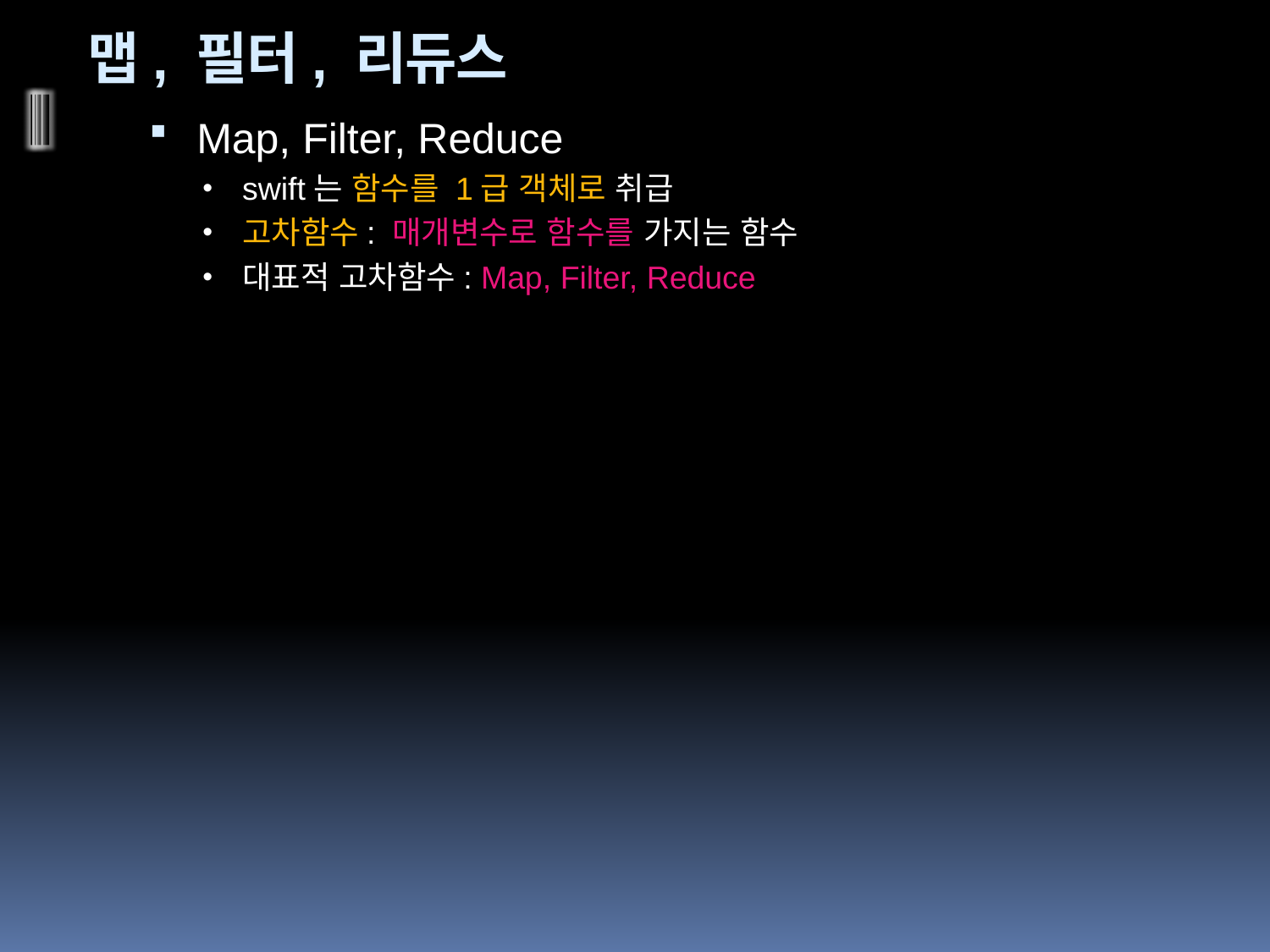

# 맵, 필터, 리듀스
Map, Filter, Reduce
swift는 함수를 1급 객체로 취급
고차함수: 매개변수로 함수를 가지는 함수
대표적 고차함수: Map, Filter, Reduce